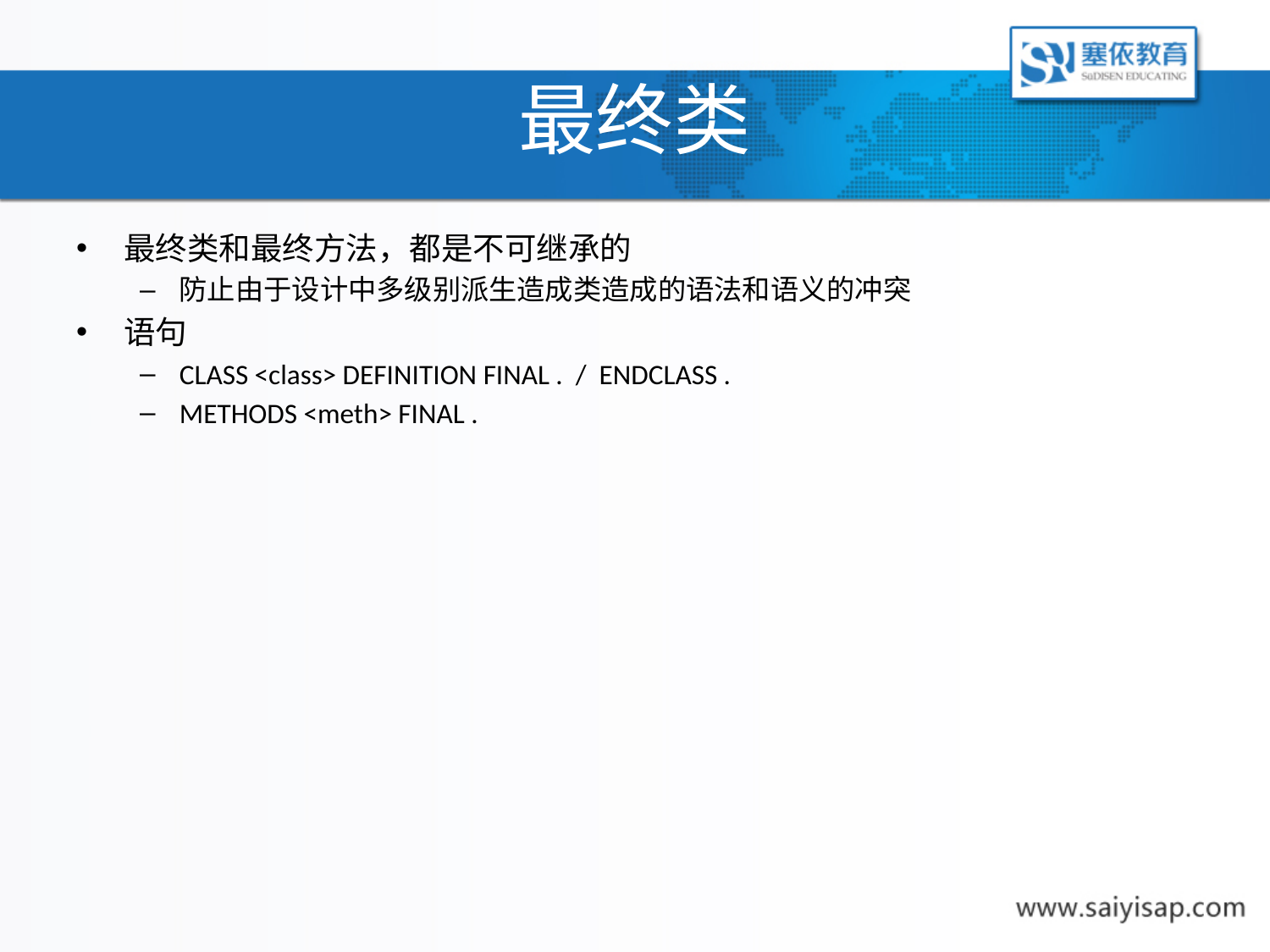

# 最终类
最终类和最终方法，都是不可继承的
防止由于设计中多级别派生造成类造成的语法和语义的冲突
语句
CLASS <class> DEFINITION FINAL .  /  ENDCLASS .
METHODS <meth> FINAL .